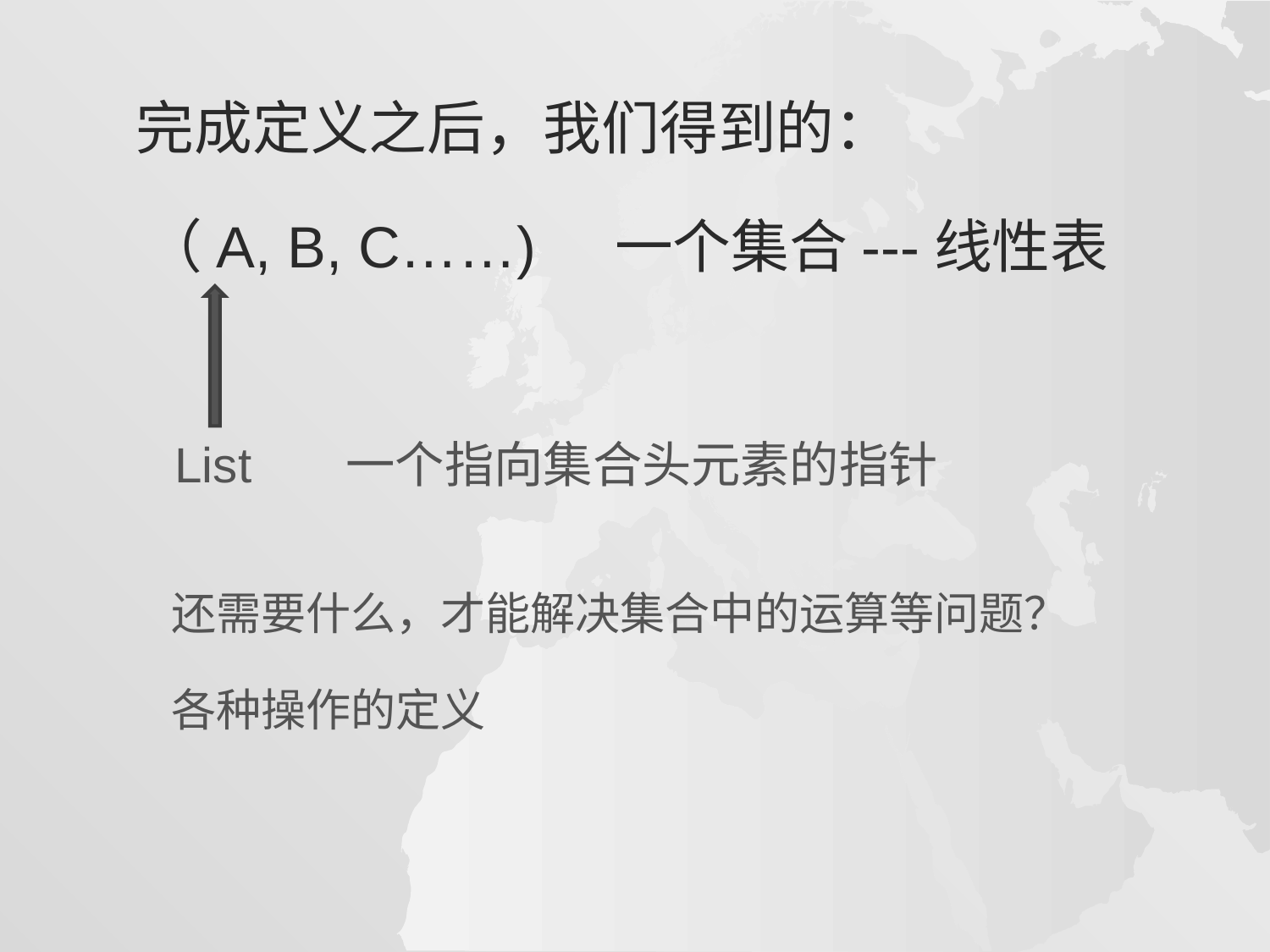

完成定义之后，我们得到的：
# （a, b, c……)    一个集合---线性表

List      一个指向集合头元素的指针
还需要什么，才能解决集合中的运算等问题？

各种操作的定义